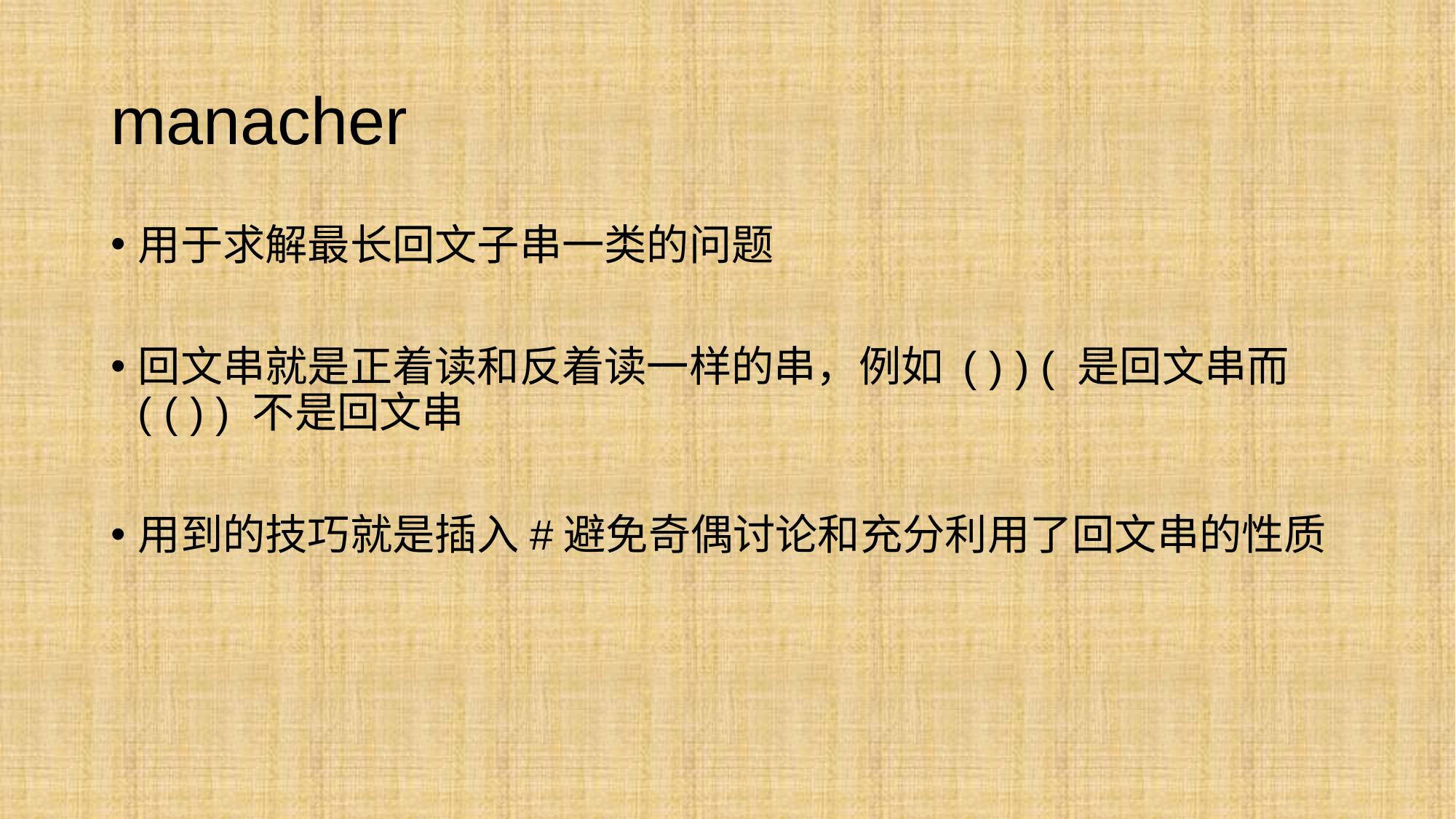

# manacher
用于求解最长回文子串一类的问题

回文串就是正着读和反着读一样的串，例如 ( ) ) ( 是回文串而 ( ( ) ) 不是回文串

用到的技巧就是插入#避免奇偶讨论和充分利用了回文串的性质